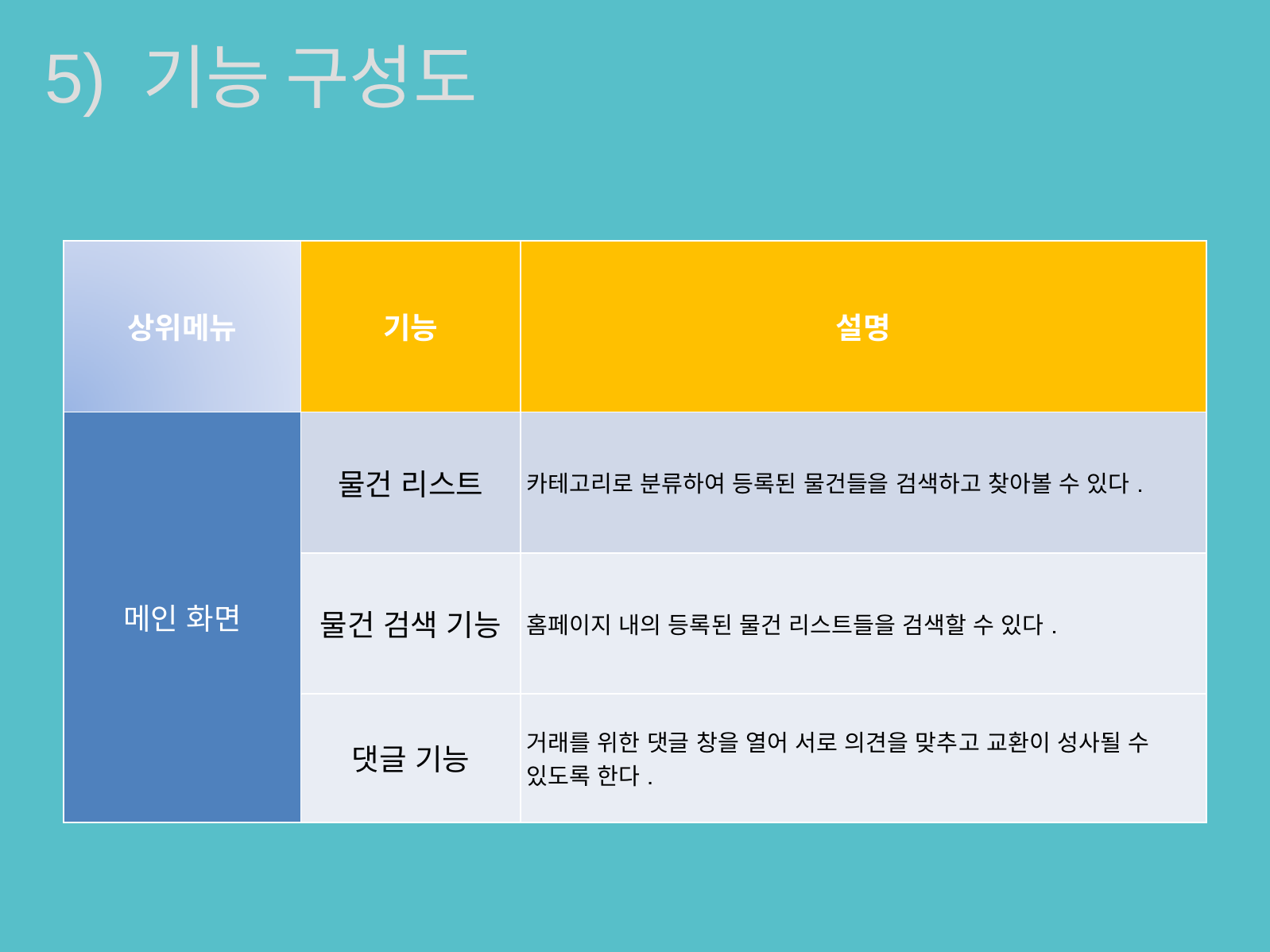

5) 기능 구성도
| 상위메뉴 | 기능 | 설명 |
| --- | --- | --- |
| 메인 화면 | 물건 리스트 | 카테고리로 분류하여 등록된 물건들을 검색하고 찾아볼 수 있다. |
|  | 물건 검색 기능 | 홈페이지 내의 등록된 물건 리스트들을 검색할 수 있다. |
|  | 댓글 기능 | 거래를 위한 댓글 창을 열어 서로 의견을 맞추고 교환이 성사될 수 있도록 한다. |